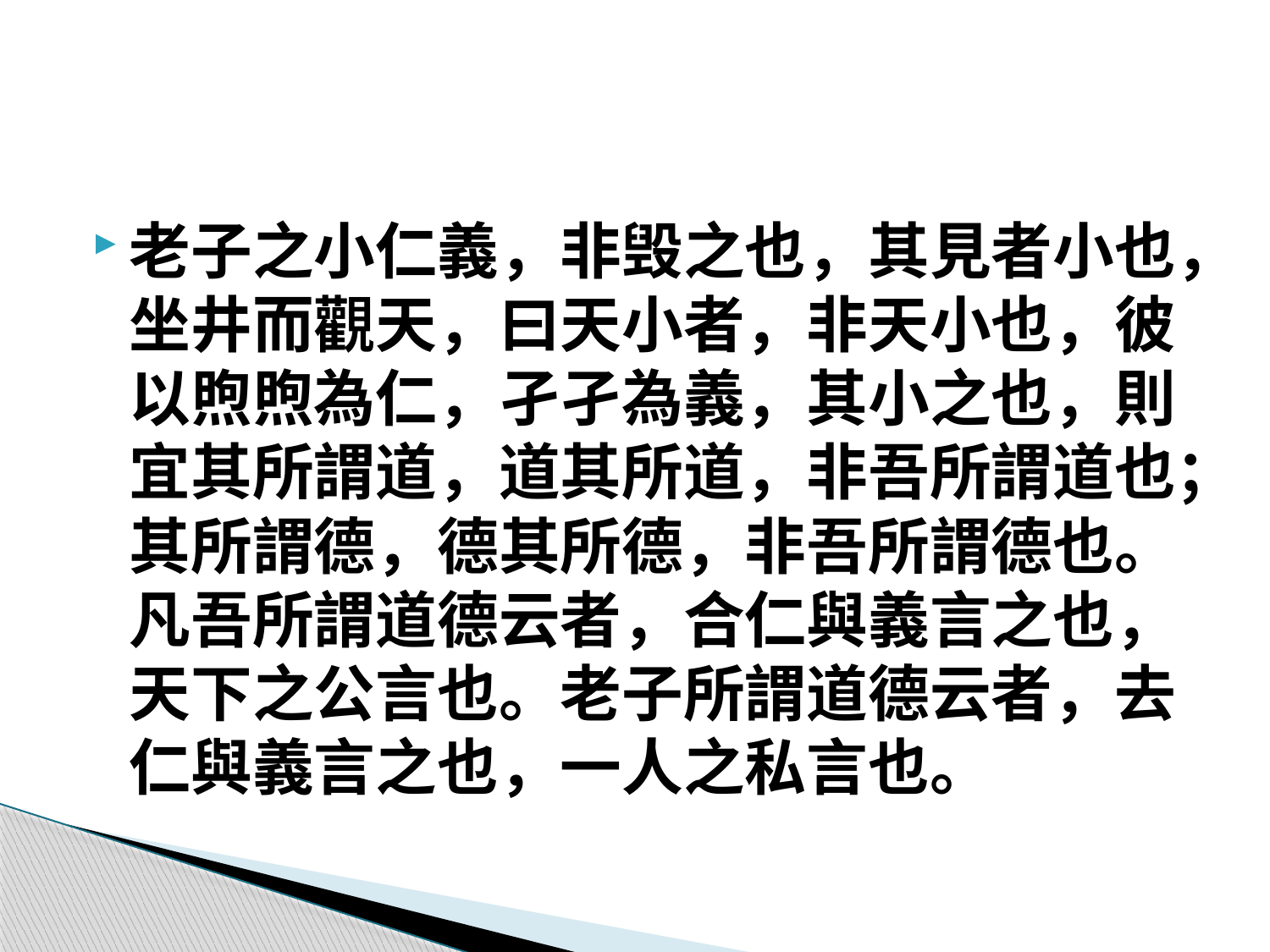

#
老子之小仁義，非毁之也，其見者小也，坐井而觀天，曰天小者，非天小也，彼以煦煦為仁，孑孑為義，其小之也，則宜其所謂道，道其所道，非吾所謂道也；其所謂德，德其所德，非吾所謂德也。凡吾所謂道德云者，合仁與義言之也，天下之公言也。老子所謂道德云者，去仁與義言之也，一人之私言也。